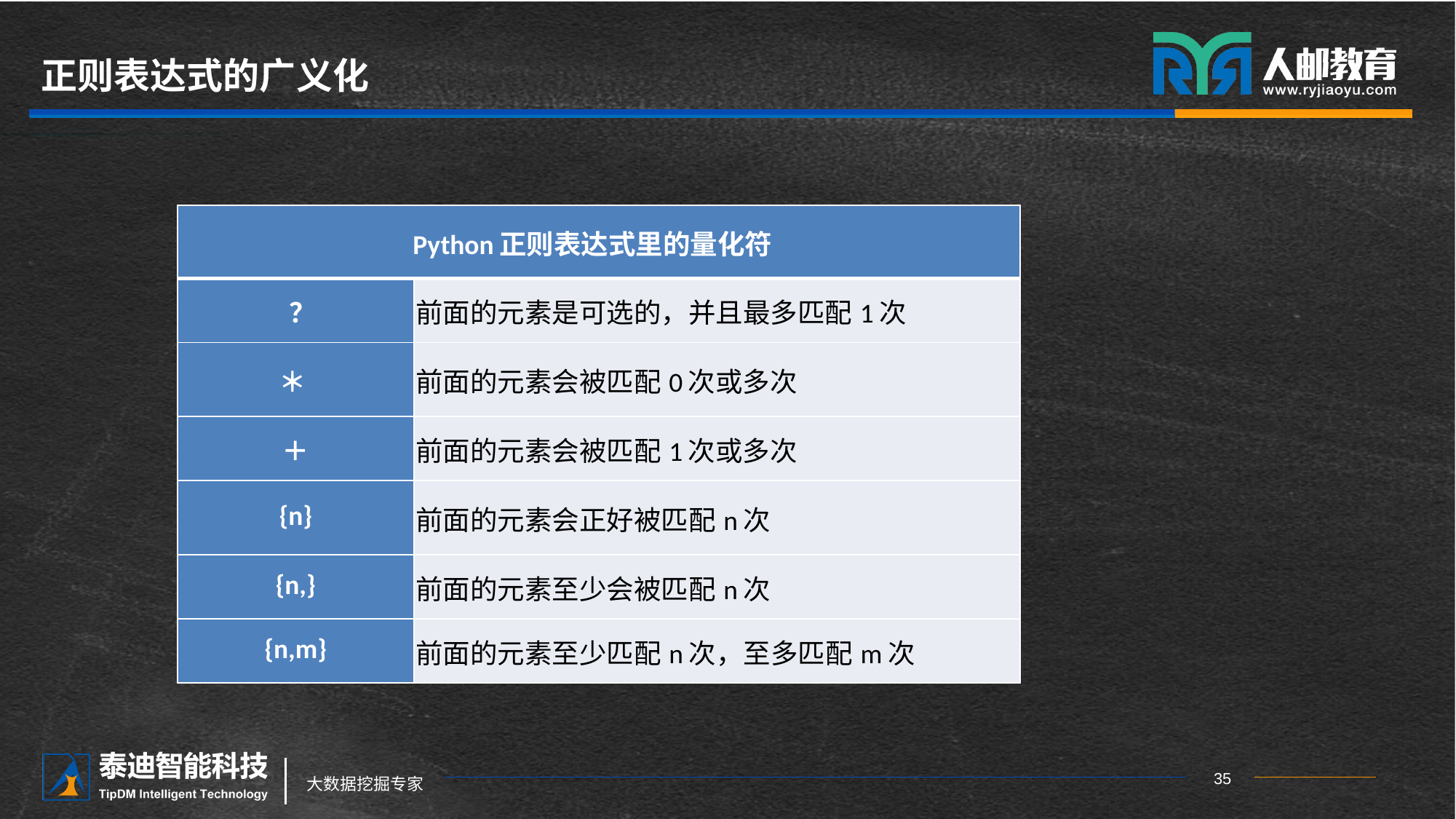

# 正则表达式的广义化
| Python正则表达式里的量化符 |  |
| --- | --- |
| ？ | 前面的元素是可选的，并且最多匹配1次 |
| ＊ | 前面的元素会被匹配0次或多次 |
| ＋ | 前面的元素会被匹配1次或多次 |
| {n} | 前面的元素会正好被匹配n次 |
| {n,} | 前面的元素至少会被匹配n次 |
| {n,m} | 前面的元素至少匹配n次，至多匹配m次 |